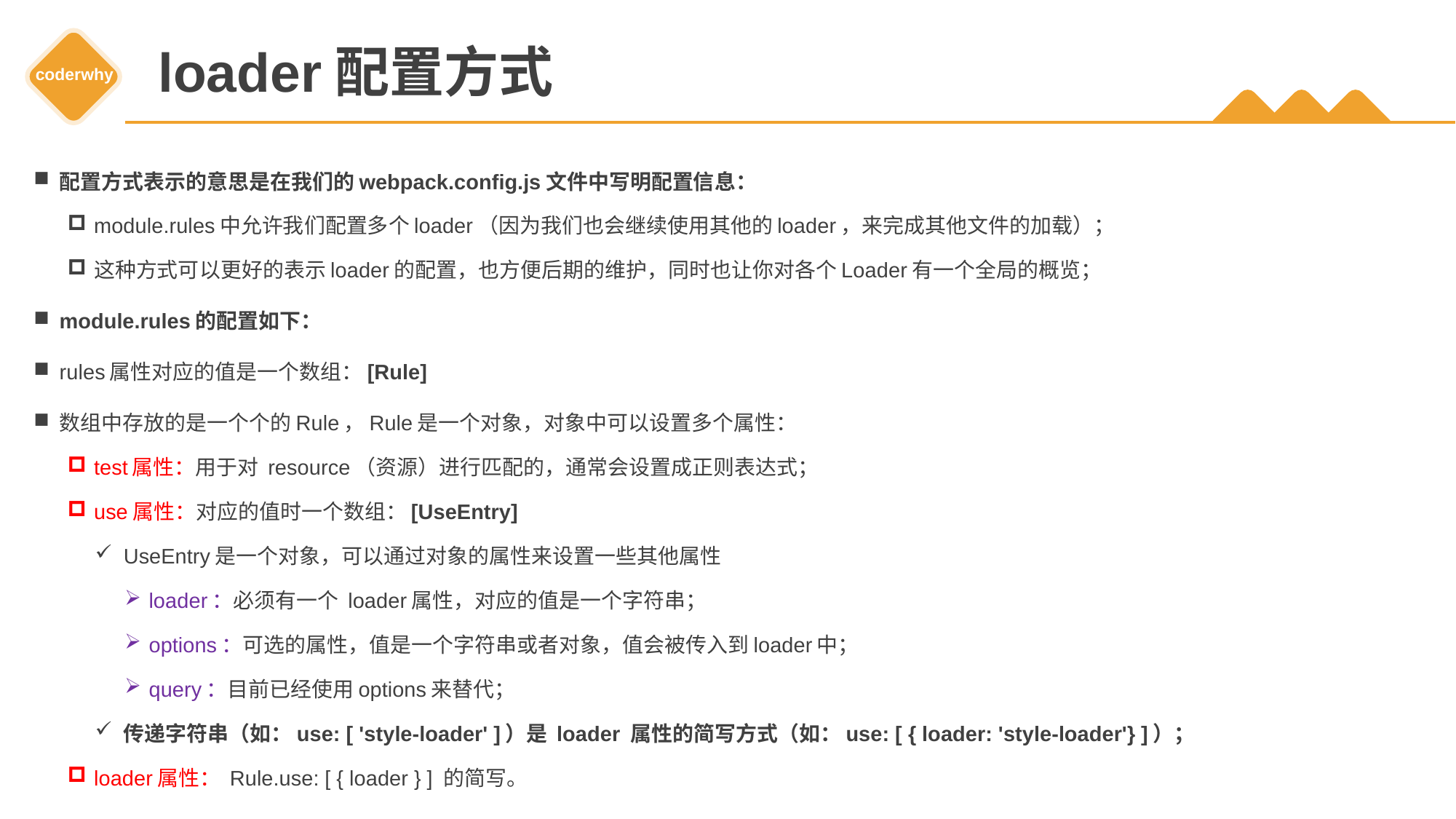

# loader配置方式
配置方式表示的意思是在我们的webpack.config.js文件中写明配置信息：
module.rules中允许我们配置多个loader（因为我们也会继续使用其他的loader，来完成其他文件的加载）；
这种方式可以更好的表示loader的配置，也方便后期的维护，同时也让你对各个Loader有一个全局的概览；
module.rules的配置如下：
rules属性对应的值是一个数组：[Rule]
数组中存放的是一个个的Rule，Rule是一个对象，对象中可以设置多个属性：
test属性：用于对 resource（资源）进行匹配的，通常会设置成正则表达式；
use属性：对应的值时一个数组：[UseEntry]
UseEntry是一个对象，可以通过对象的属性来设置一些其他属性
loader：必须有一个 loader属性，对应的值是一个字符串；
options：可选的属性，值是一个字符串或者对象，值会被传入到loader中；
query：目前已经使用options来替代；
传递字符串（如：use: [ 'style-loader' ]）是 loader 属性的简写方式（如：use: [ { loader: 'style-loader'} ]）；
loader属性： Rule.use: [ { loader } ] 的简写。